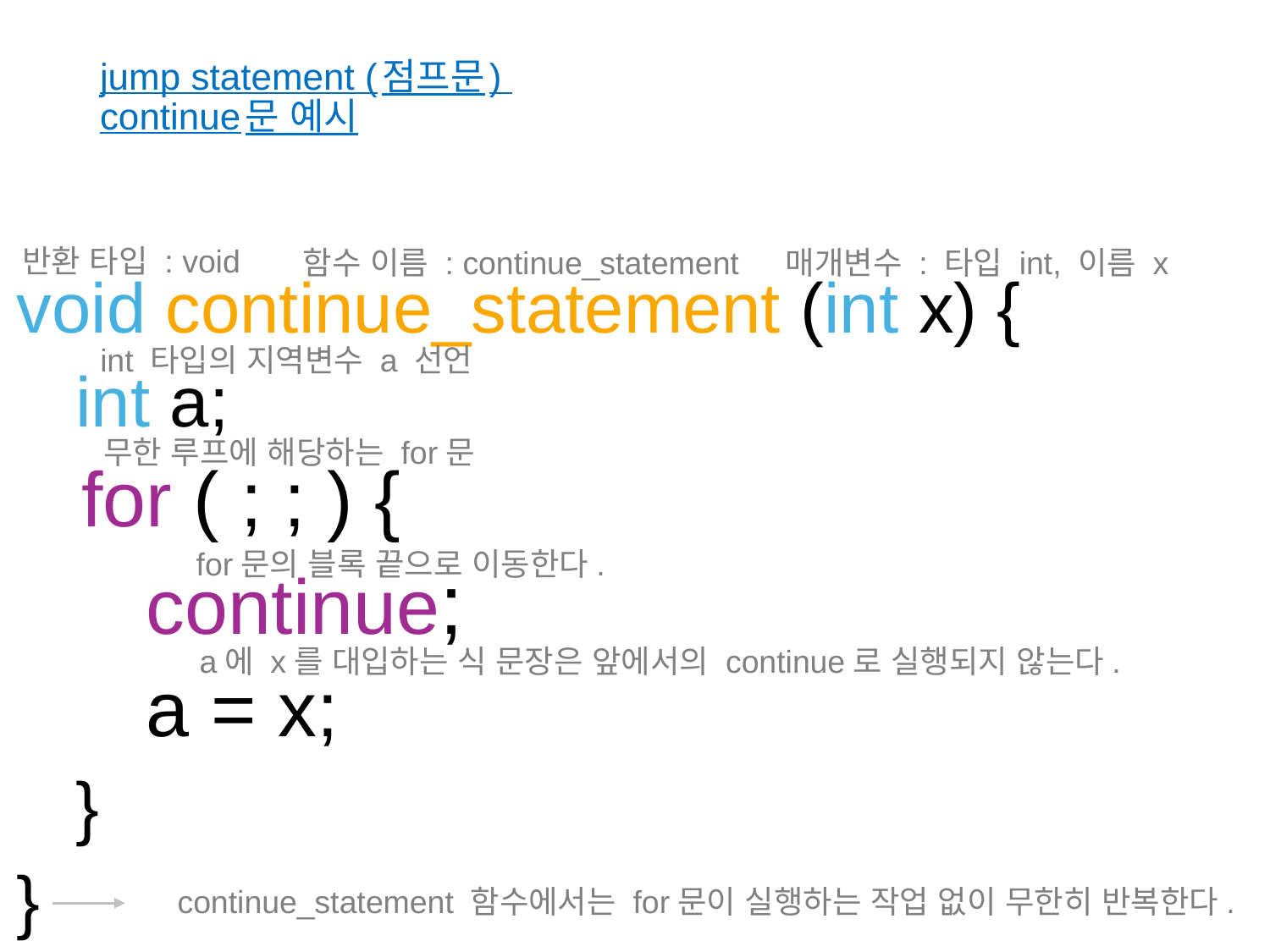

# jump statement (점프문) continue문 예시
반환 타입 : void
함수 이름 : continue_statement
매개변수 : 타입 int, 이름 x
void continue_statement (int x) {
   int a;
   for ( ; ; ) {
      continue;
      a = x;
   }
}
int 타입의 지역변수 a 선언
무한 루프에 해당하는 for문
for문의 블록 끝으로 이동한다.
a에 x를 대입하는 식 문장은 앞에서의 continue로 실행되지 않는다.
continue_statement 함수에서는 for문이 실행하는 작업 없이 무한히 반복한다.